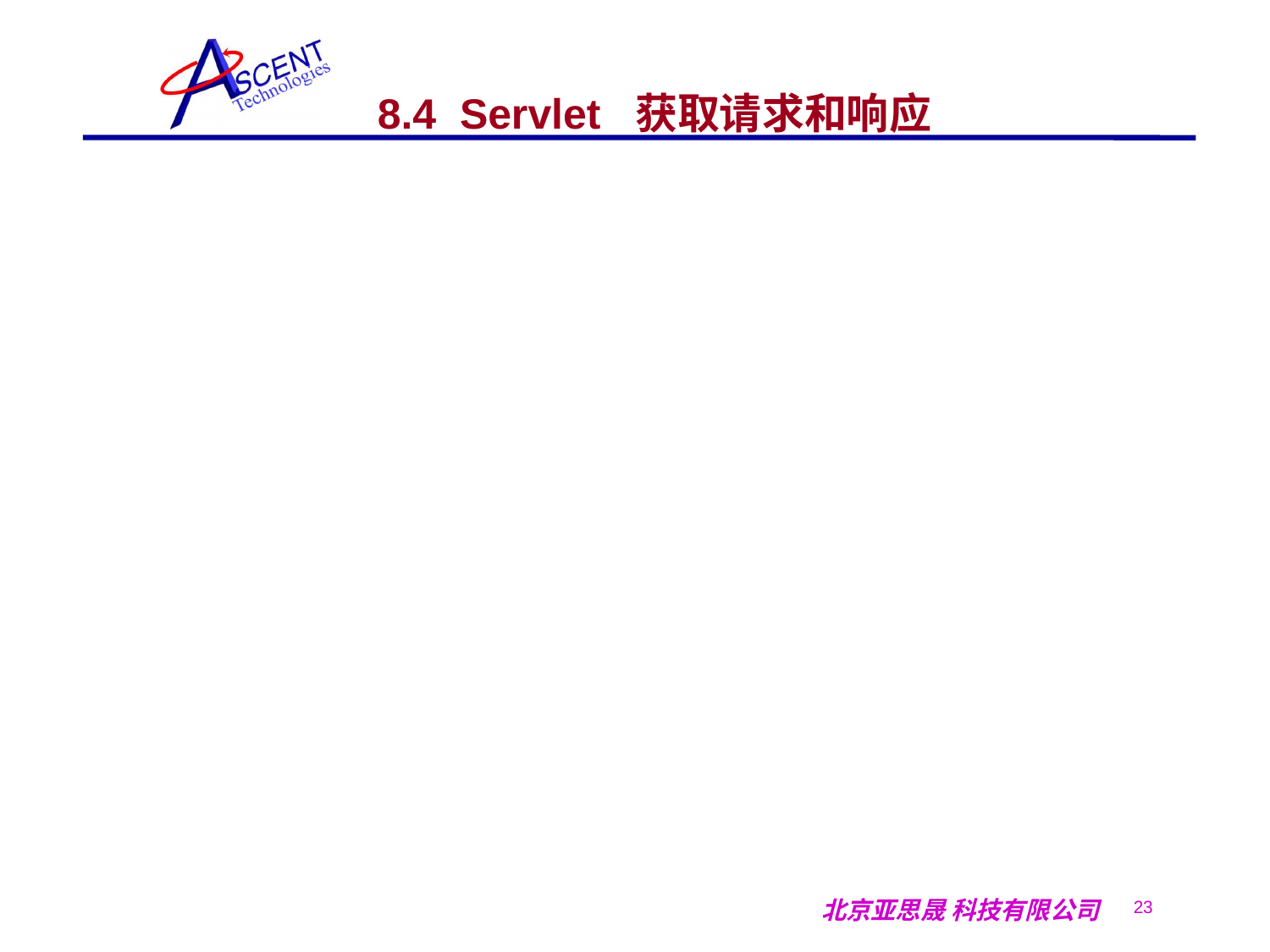

8.4  Servlet  获取请求和响应
1  用于获取请求参数的方法
Servlet主要通过HttpServletRequest对象的三种方法来获取用户请求参数：
public String getParameter(String name)。返回由name指定的用户请求参数的值。
public Enumeration getParameterNames()。返回所有客户请求的参数名。
public String[] getParameterValues(String name)。返回所有客户请求的参数值。